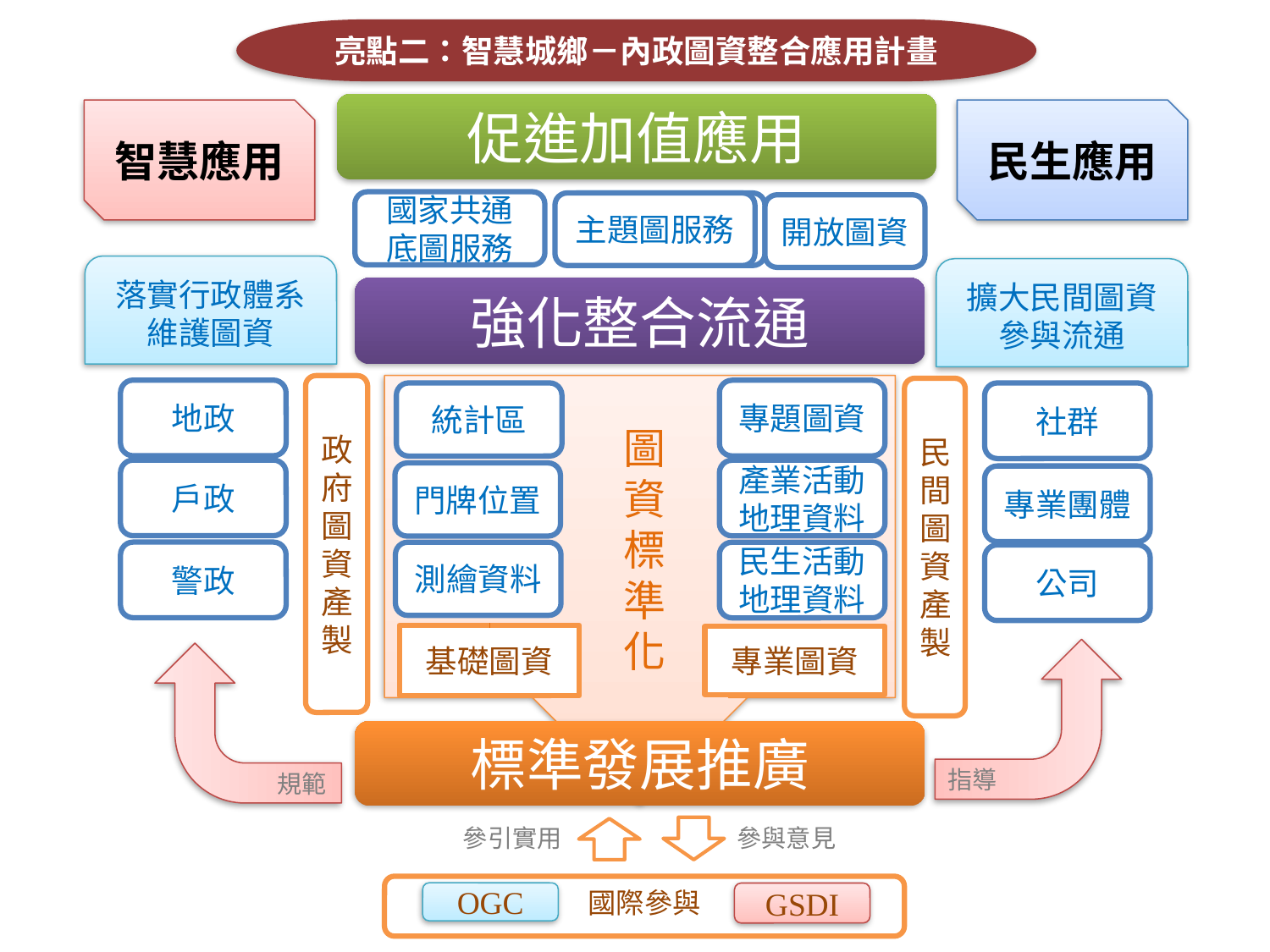

亮點二：智慧城鄉－內政圖資整合應用計畫
促進加值應用
智慧應用
民生應用
國家共通底圖服務
主題圖服務
主題圖服務
開放圖資
落實行政體系維護圖資
擴大民間圖資參與流通
強化整合流通

政府圖資產製
民間圖資產製
地政
專題圖資
統計區
社群
圖
資
標
準
化
戶政
產業活動地理資料
門牌位置
專業團體
警政
測繪資料
民生活動地理資料
公司
基礎圖資

專業圖資

標準發展推廣
指導
規範
參引實用
參與意見

國際參與
OGC
GSDI